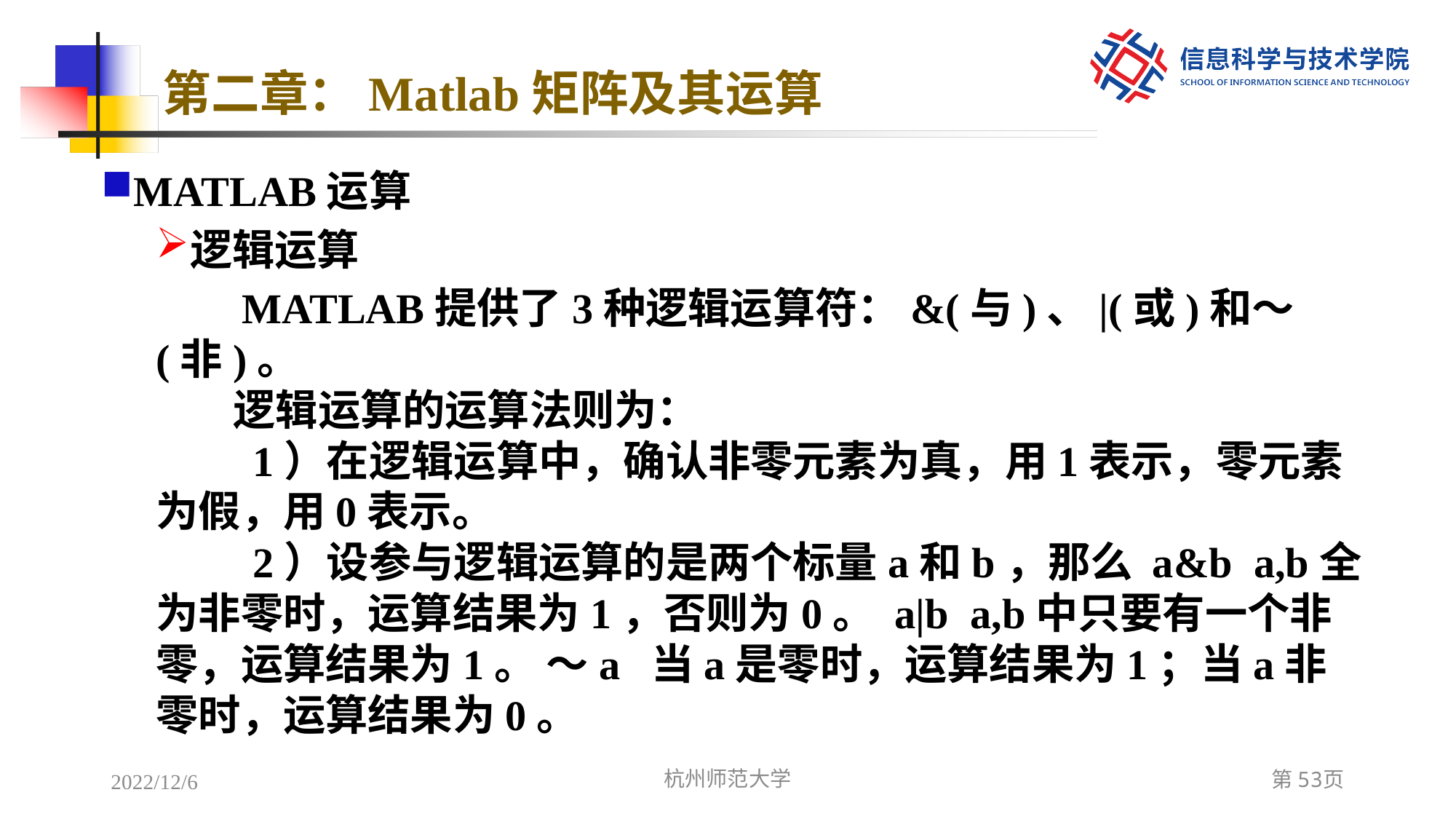

# 第二章：Matlab矩阵及其运算
MATLAB运算
逻辑运算
MATLAB提供了3种逻辑运算符：&(与)、|(或)和～(非)。
        逻辑运算的运算法则为：
         1）在逻辑运算中，确认非零元素为真，用1表示，零元素为假，用0表示。
         2）设参与逻辑运算的是两个标量a和b，那么 a&b  a,b全为非零时，运算结果为1，否则为0。 a|b  a,b中只要有一个非零，运算结果为1。 ～a  当a是零时，运算结果为1；当a非零时，运算结果为0。
2022/12/6
杭州师范大学
第53页